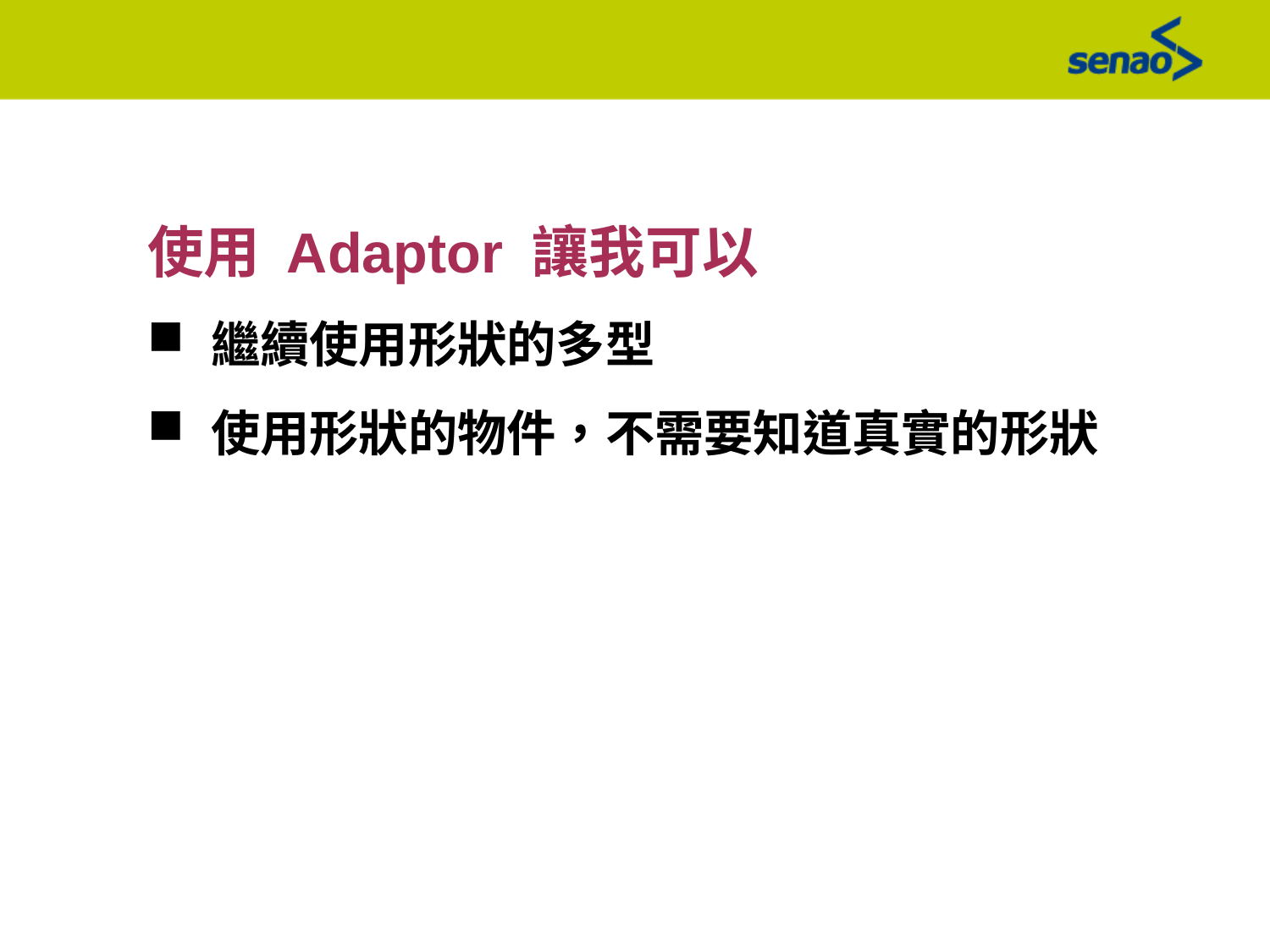

使用 Adaptor 讓我可以
繼續使用形狀的多型
使用形狀的物件，不需要知道真實的形狀